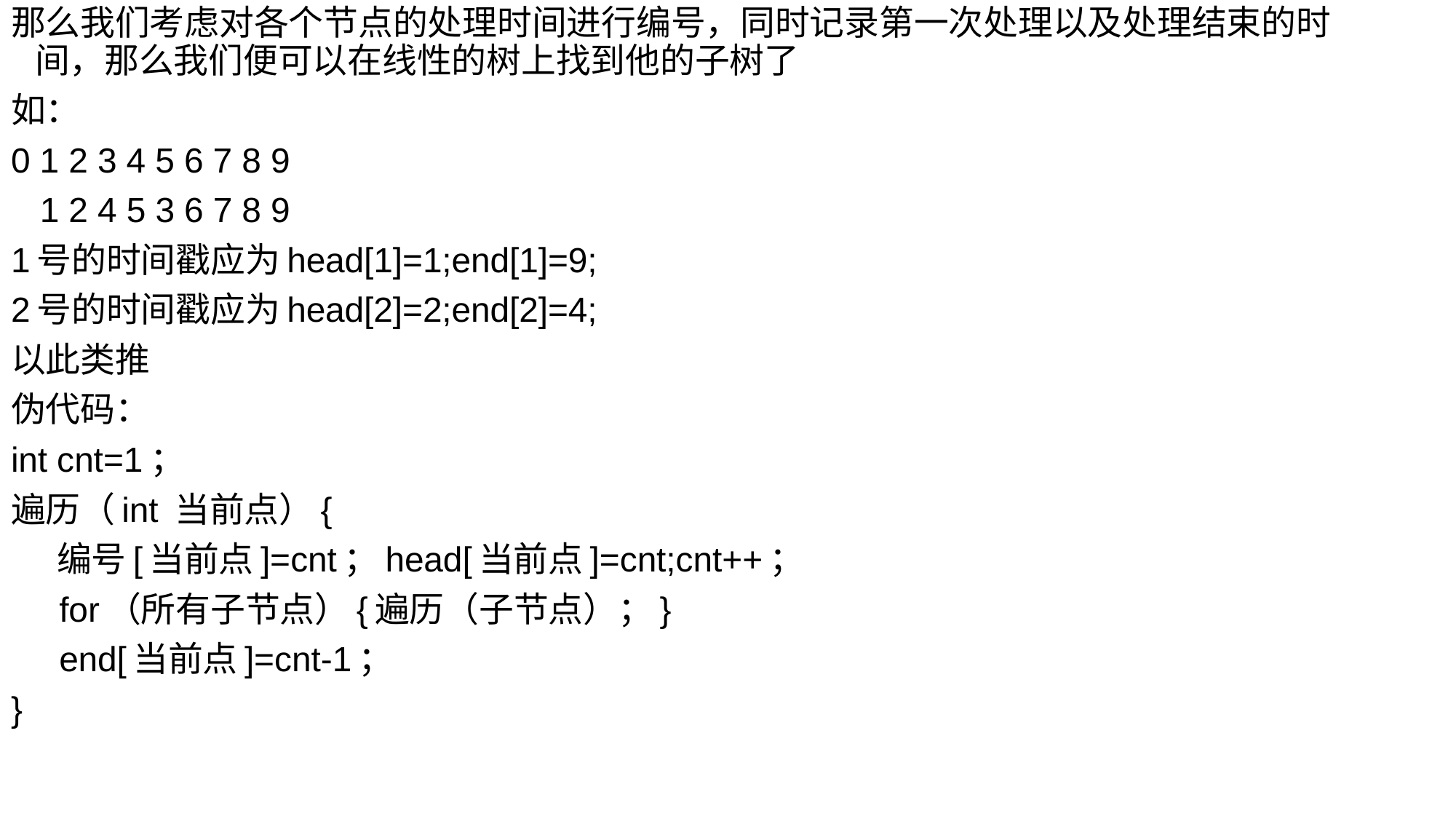

那么我们考虑对各个节点的处理时间进行编号，同时记录第一次处理以及处理结束的时间，那么我们便可以在线性的树上找到他的子树了
如：
0 1 2 3 4 5 6 7 8 9
   1 2 4 5 3 6 7 8 9
1号的时间戳应为head[1]=1;end[1]=9;
2号的时间戳应为head[2]=2;end[2]=4;
以此类推
伪代码：
int cnt=1；
遍历（int 当前点）{
     编号[当前点]=cnt；head[当前点]=cnt;cnt++；
     for（所有子节点）{遍历（子节点）；}
     end[当前点]=cnt-1；
}